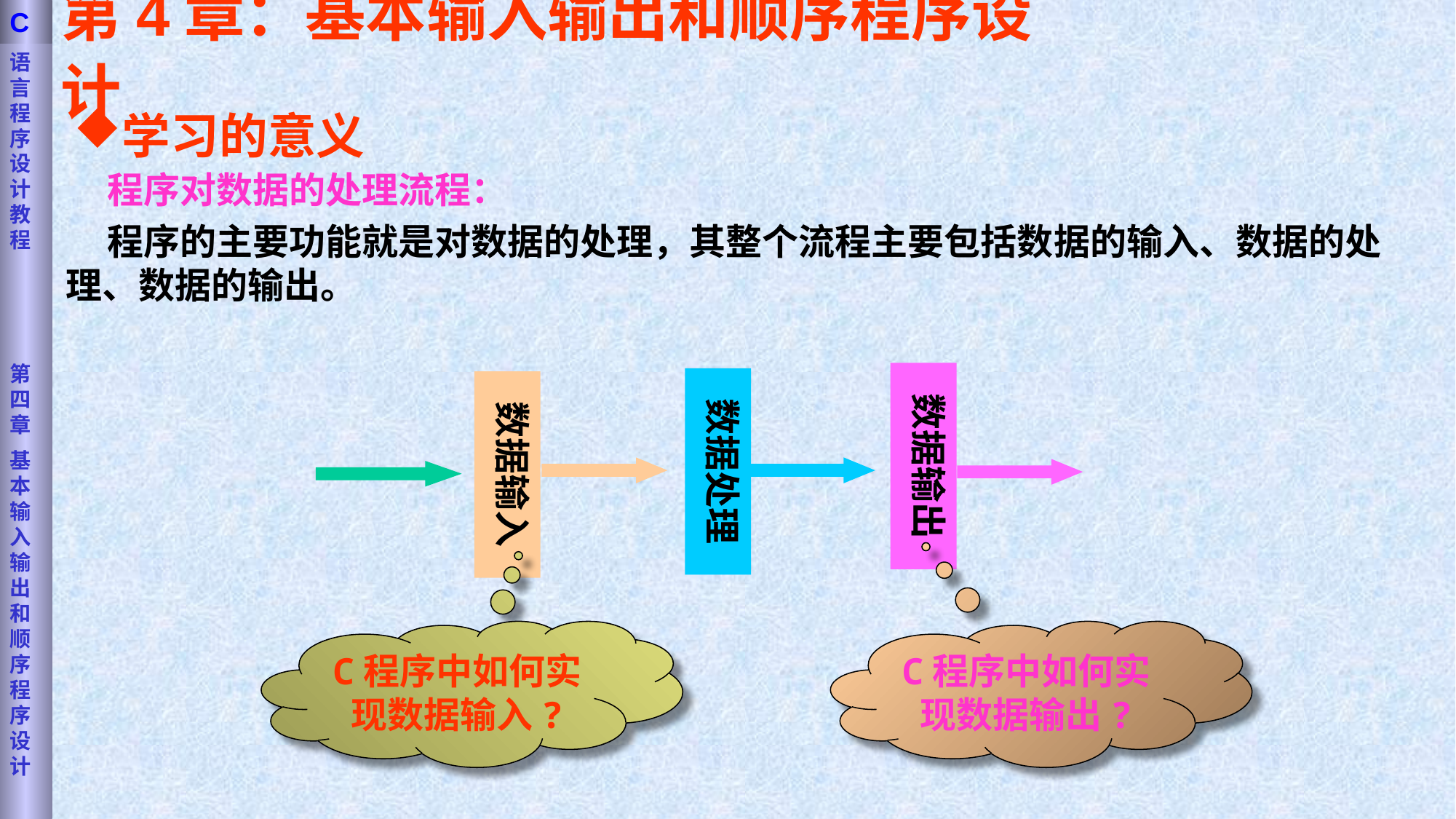

语言程序设计教程

第四章
基本输入输出和顺序程序设计
C
第4章：基本输入输出和顺序程序设计
学习的意义
    程序对数据的处理流程：
    程序的主要功能就是对数据的处理，其整个流程主要包括数据的输入、数据的处理、数据的输出。
数据输出
数据处理
数据输入

C程序中如何实现数据输入?
C程序中如何实现数据输出?